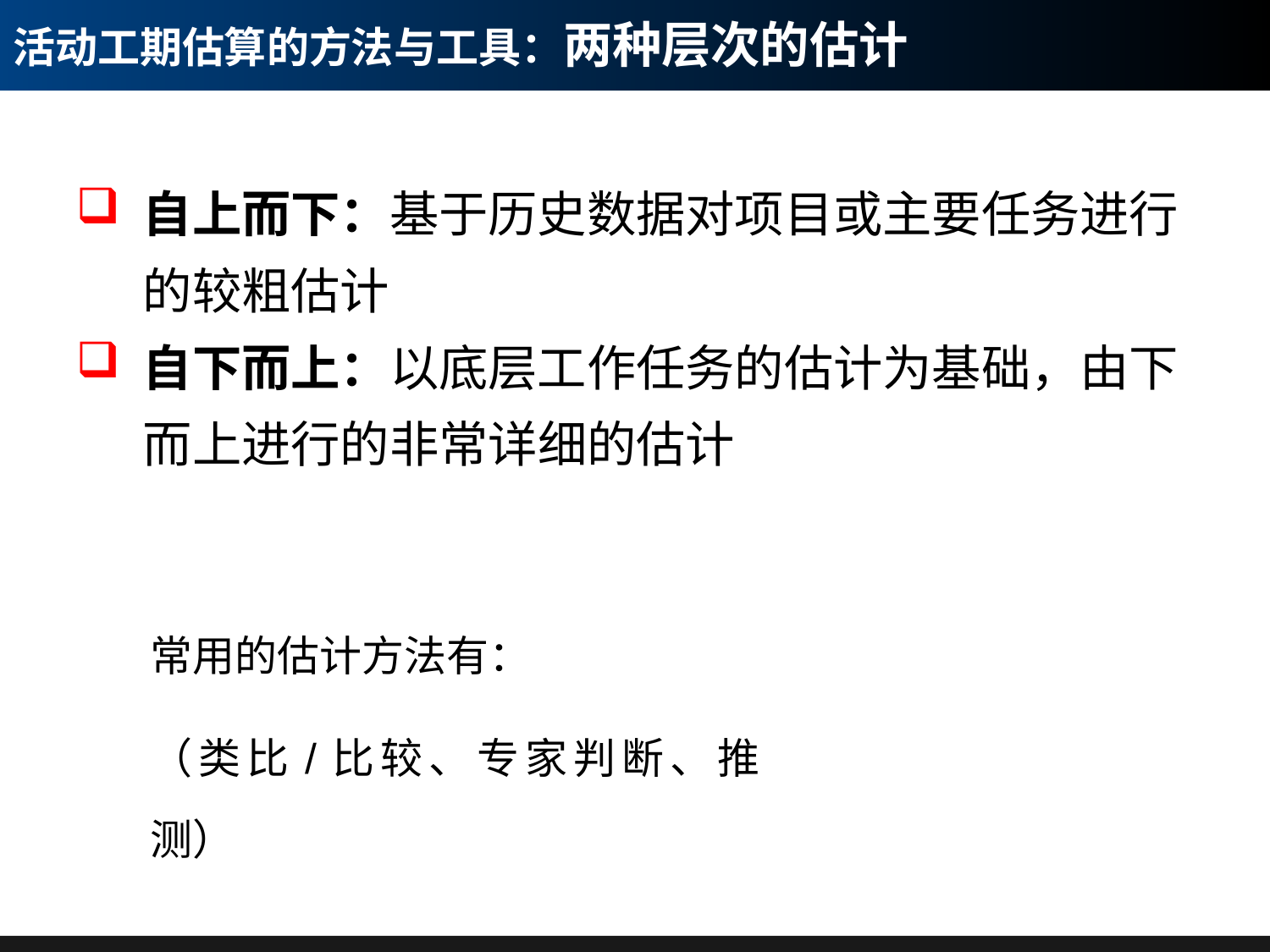

活动工期估算的方法与工具：两种层次的估计
自上而下：基于历史数据对项目或主要任务进行的较粗估计
自下而上：以底层工作任务的估计为基础，由下而上进行的非常详细的估计

常用的估计方法有：
（类比/比较、专家判断、推测）